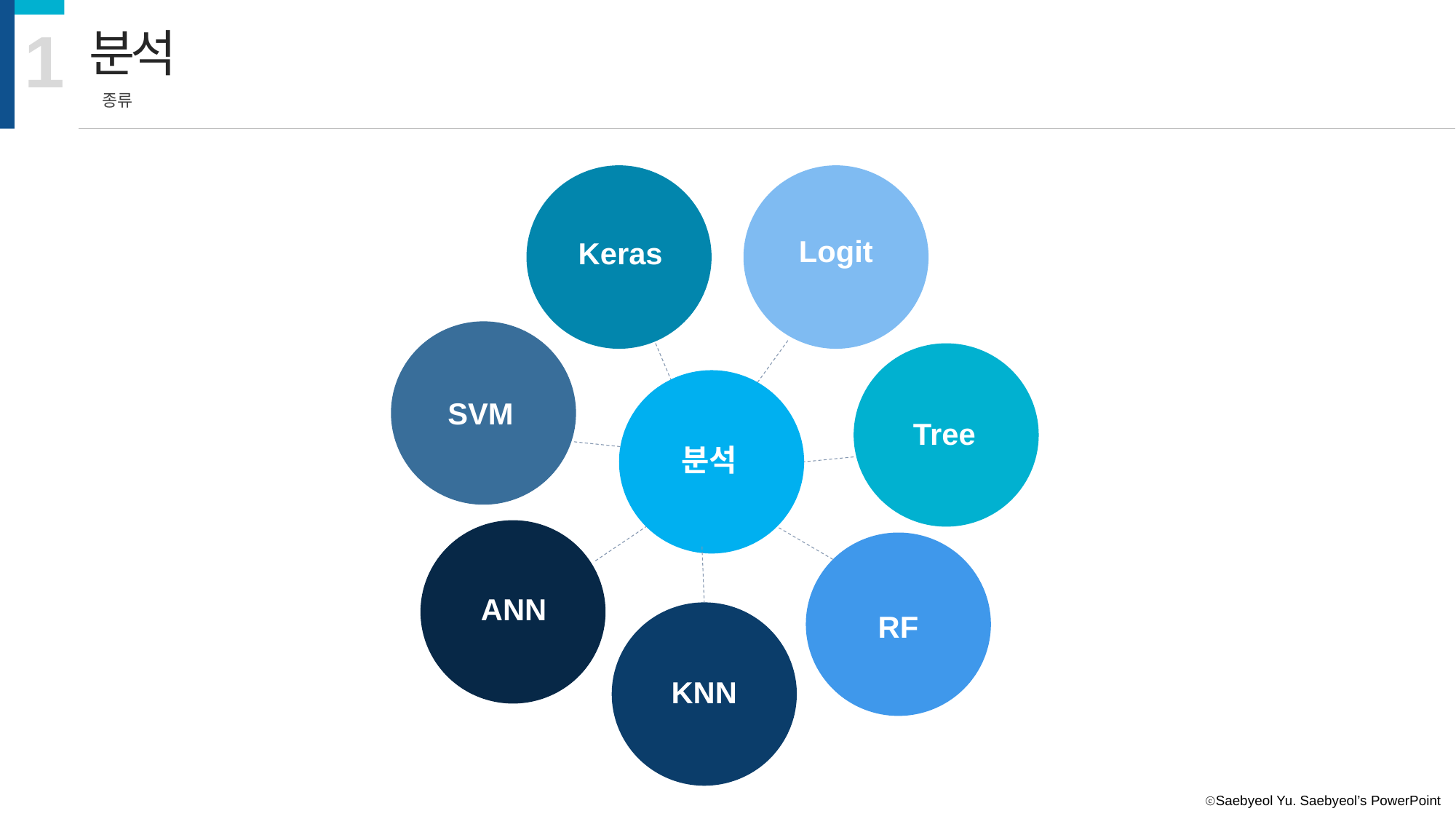

1
분석
종류

Logit
Keras

SVM
Tree
분석

ANN

RF
KNN